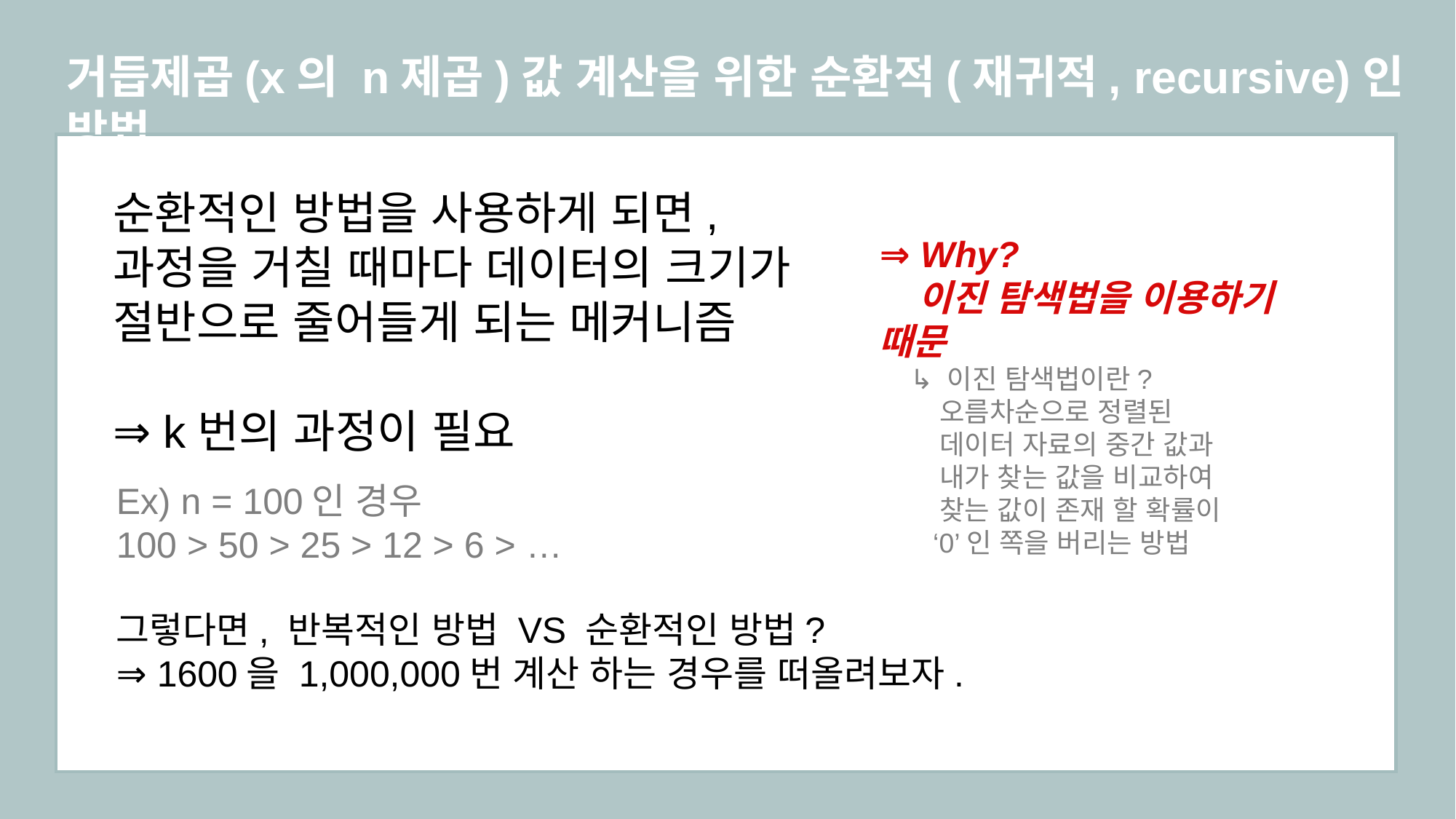

거듭제곱(x의 n제곱)값 계산을 위한 순환적(재귀적, recursive)인 방법

순환적인 방법을 사용하게 되면,
과정을 거칠 때마다 데이터의 크기가
절반으로 줄어들게 되는 메커니즘

⇒ k번의 과정이 필요

⇒ Why?
   이진 탐색법을 이용하기 때문
    ↳ 이진 탐색법이란?
       오름차순으로 정렬된
       데이터 자료의 중간 값과
       내가 찾는 값을 비교하여
       찾는 값이 존재 할 확률이
       ‘0’인 쪽을 버리는 방법

Ex) n = 100인 경우
100 > 50 > 25 > 12 > 6 > …

그렇다면, 반복적인 방법 VS 순환적인 방법?
⇒ 1600을 1,000,000번 계산 하는 경우를 떠올려보자.